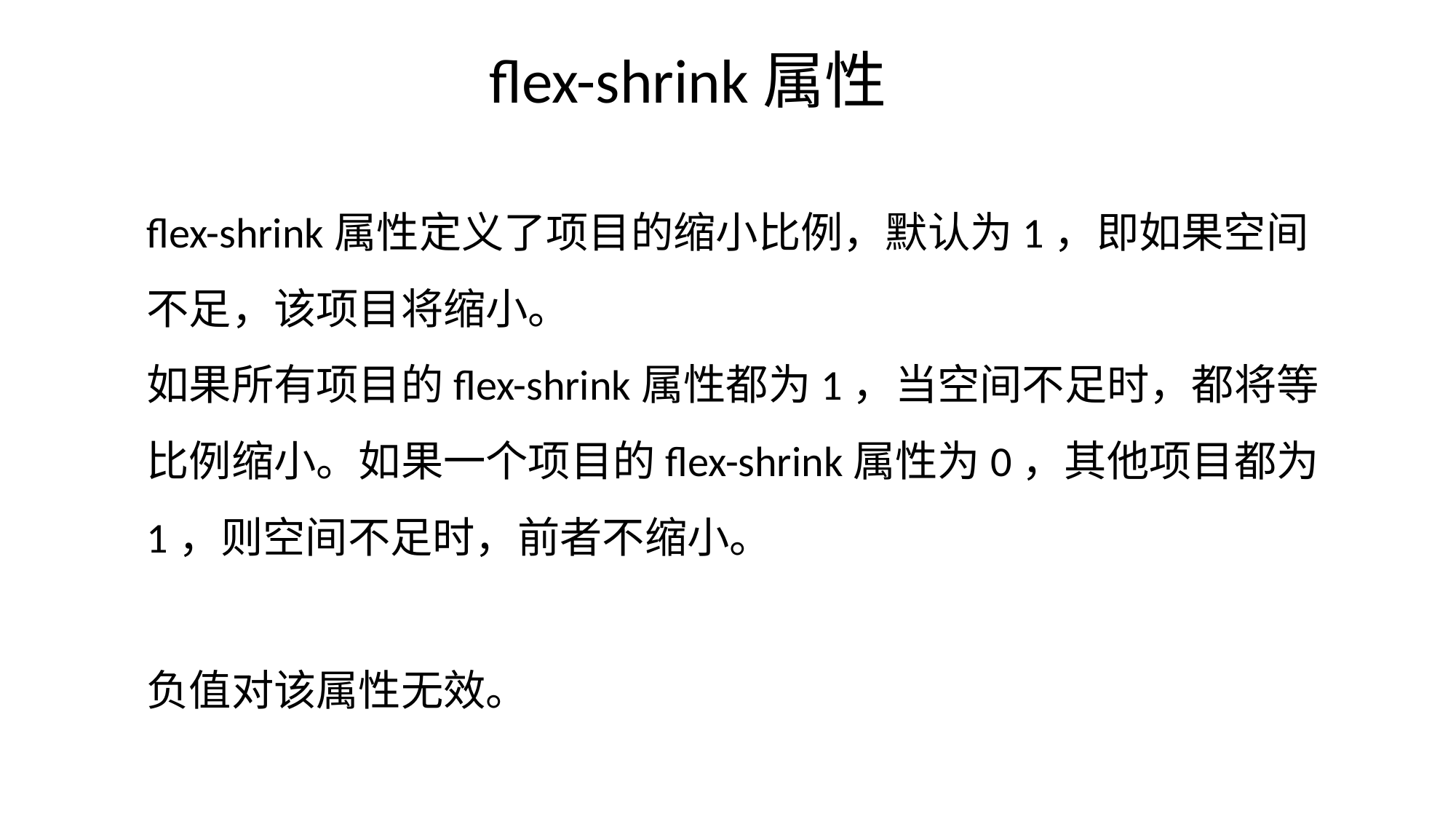

# flex-shrink属性

flex-shrink属性定义了项目的缩小比例，默认为1，即如果空间不足，该项目将缩小。
如果所有项目的flex-shrink属性都为1，当空间不足时，都将等比例缩小。如果一个项目的flex-shrink属性为0，其他项目都为1，则空间不足时，前者不缩小。

负值对该属性无效。